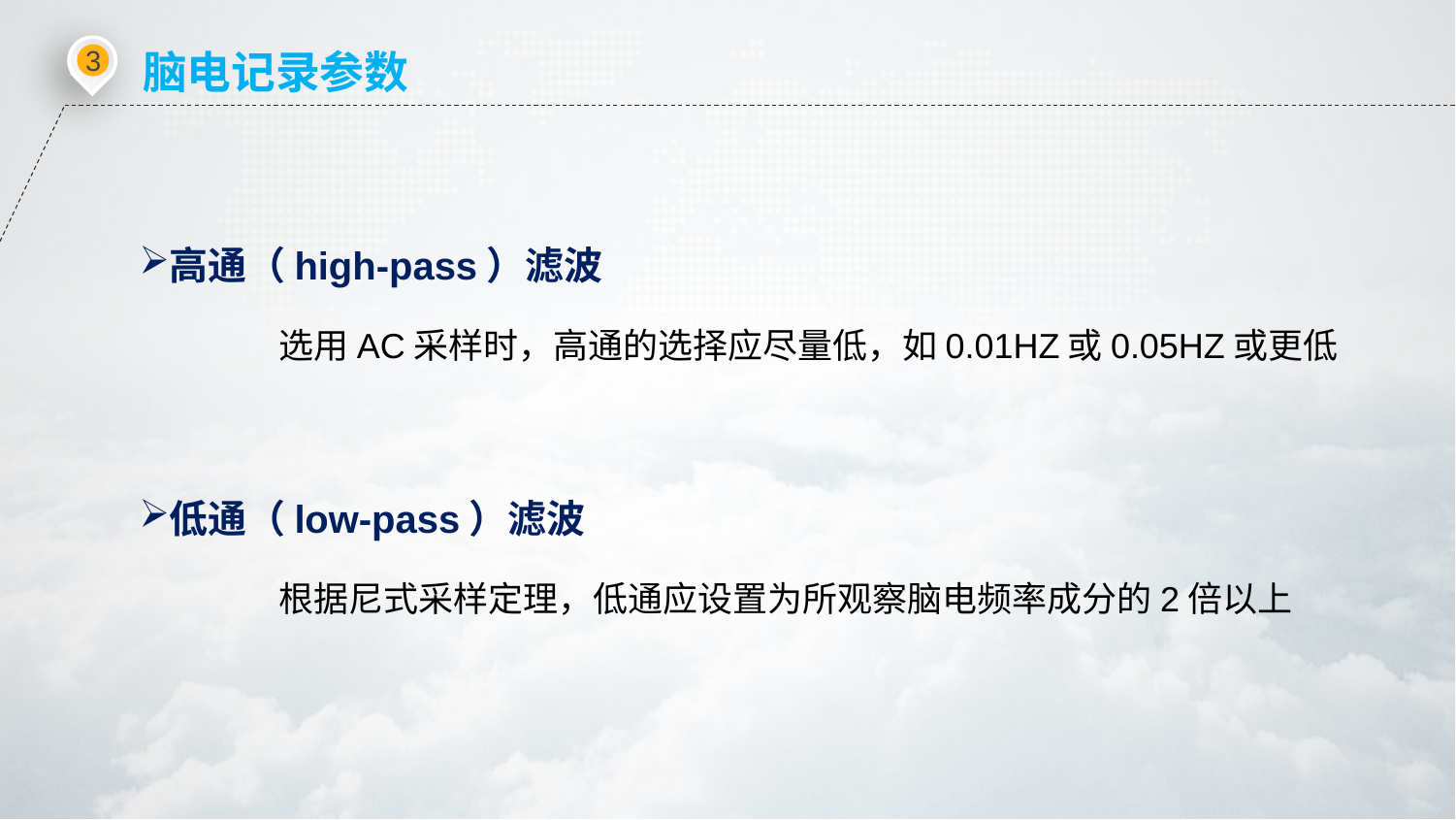

3

脑电记录参数

高通（high-pass）滤波
	选用AC采样时，高通的选择应尽量低，如0.01HZ或0.05HZ或更低

低通（low-pass）滤波
	根据尼式采样定理，低通应设置为所观察脑电频率成分的2倍以上